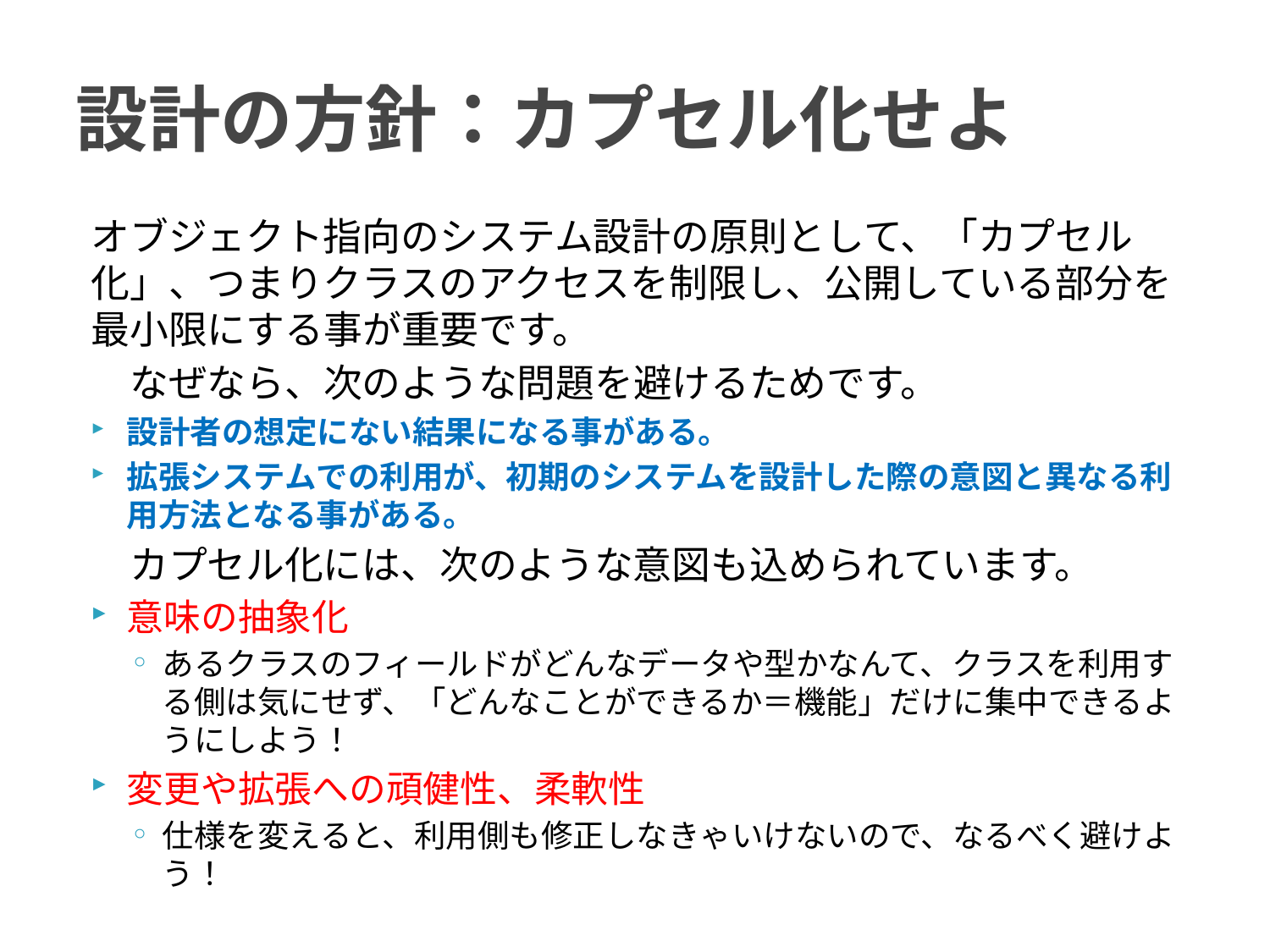

# 設計の方針：カプセル化せよ
オブジェクト指向のシステム設計の原則として、「カプセル化」、つまりクラスのアクセスを制限し、公開している部分を最小限にする事が重要です。
　なぜなら、次のような問題を避けるためです。
設計者の想定にない結果になる事がある。
拡張システムでの利用が、初期のシステムを設計した際の意図と異なる利用方法となる事がある。
　カプセル化には、次のような意図も込められています。
意味の抽象化
あるクラスのフィールドがどんなデータや型かなんて、クラスを利用する側は気にせず、「どんなことができるか＝機能」だけに集中できるようにしよう！
変更や拡張への頑健性、柔軟性
仕様を変えると、利用側も修正しなきゃいけないので、なるべく避けよう！